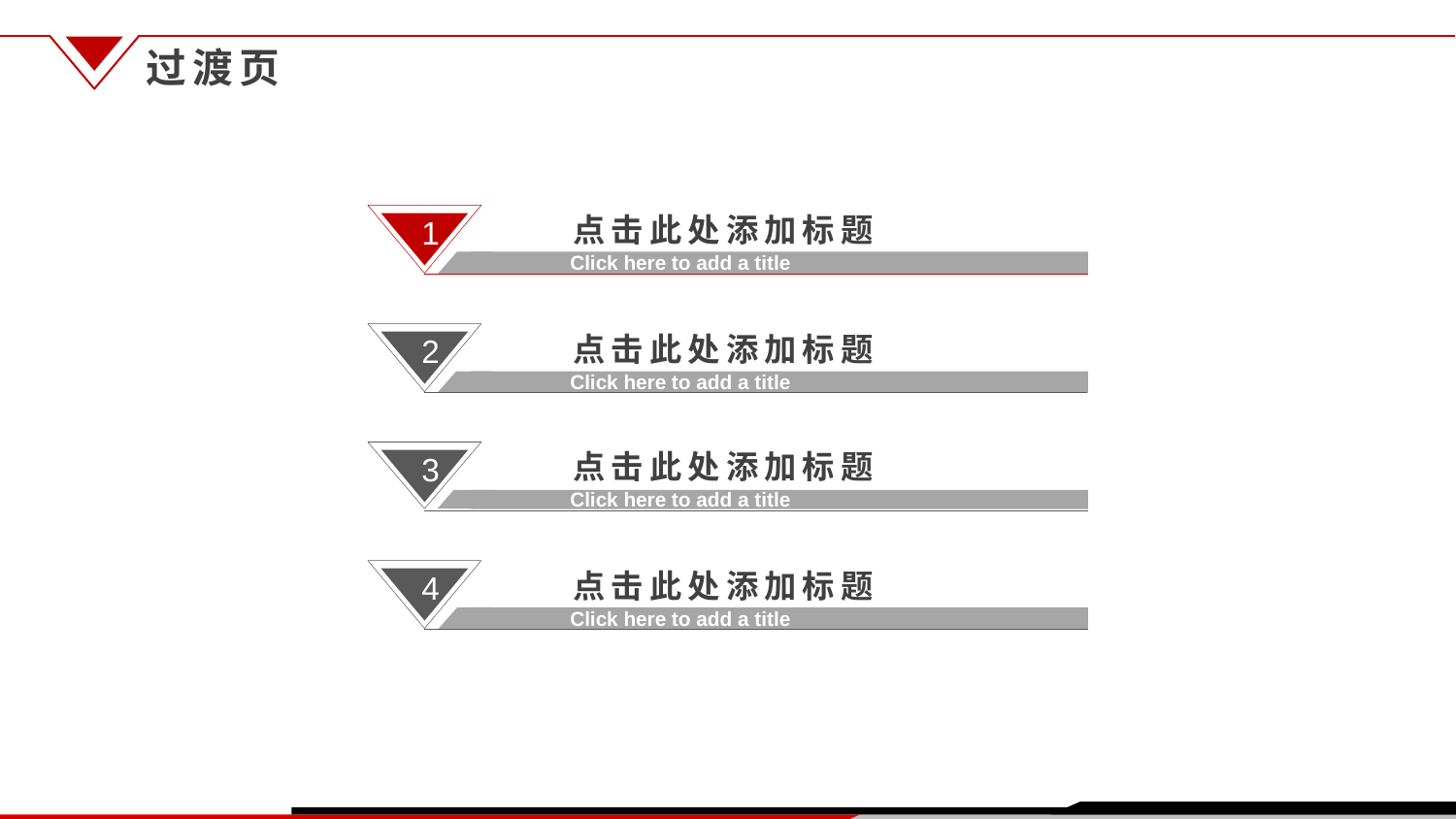

过渡页
点击此处添加标题
1

Click here to add a title

点击此处添加标题

2
Click here to add a title

点击此处添加标题
3

Click here to add a title

点击此处添加标题

4
Click here to add a title